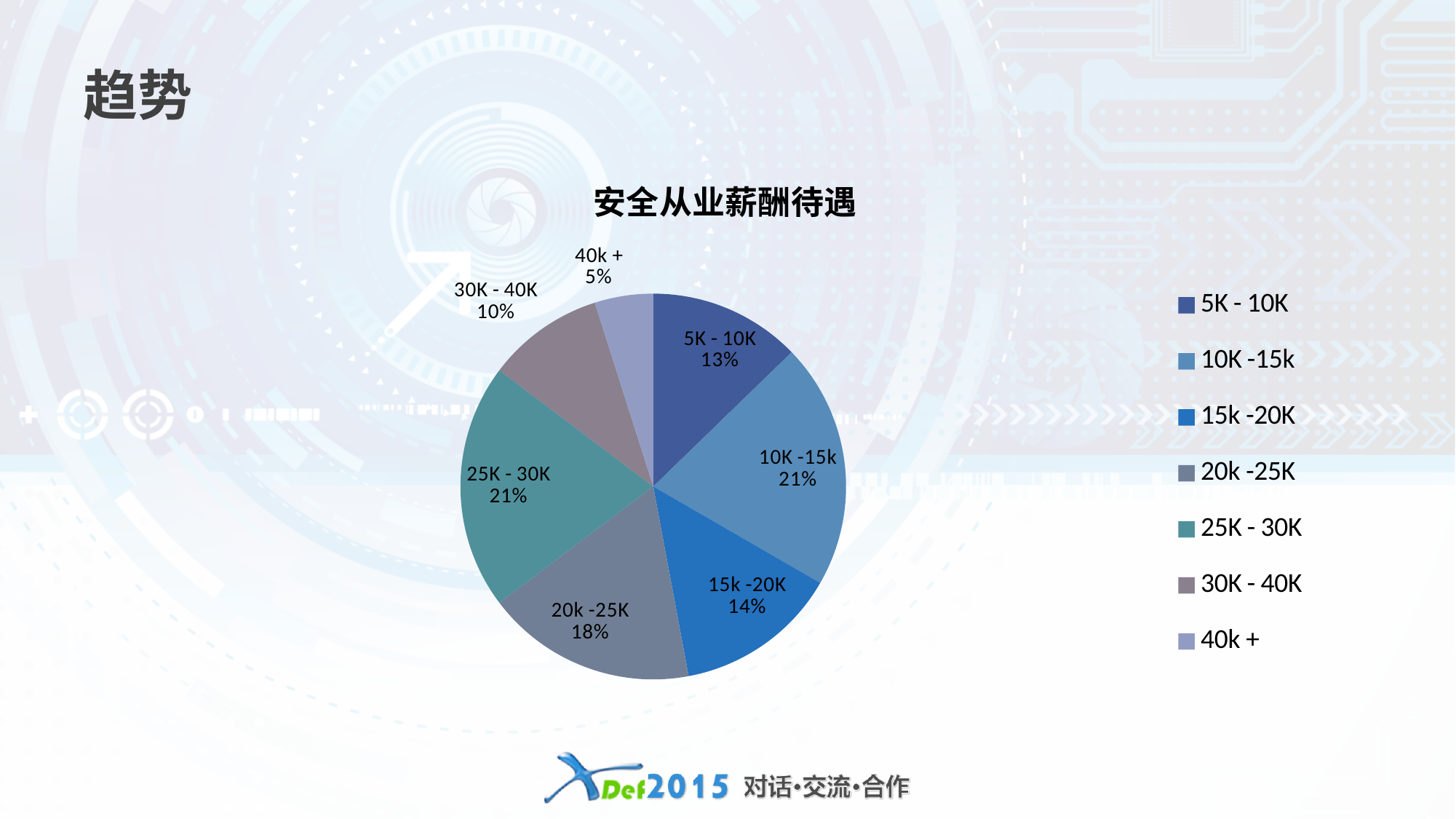

# 趋势

### Chart: 安全从业薪酬待遇

| Category | 地区分布 |
|---|---|
| 5K - 10K | 13.0 |
| 10K -15k | 21.0 |
| 15k -20K | 14.0 |
| 20k -25K | 18.0 |
| 25K - 30K | 21.0 |
| 30K - 40K | 10.0 |
| 40k + | 5.0 |